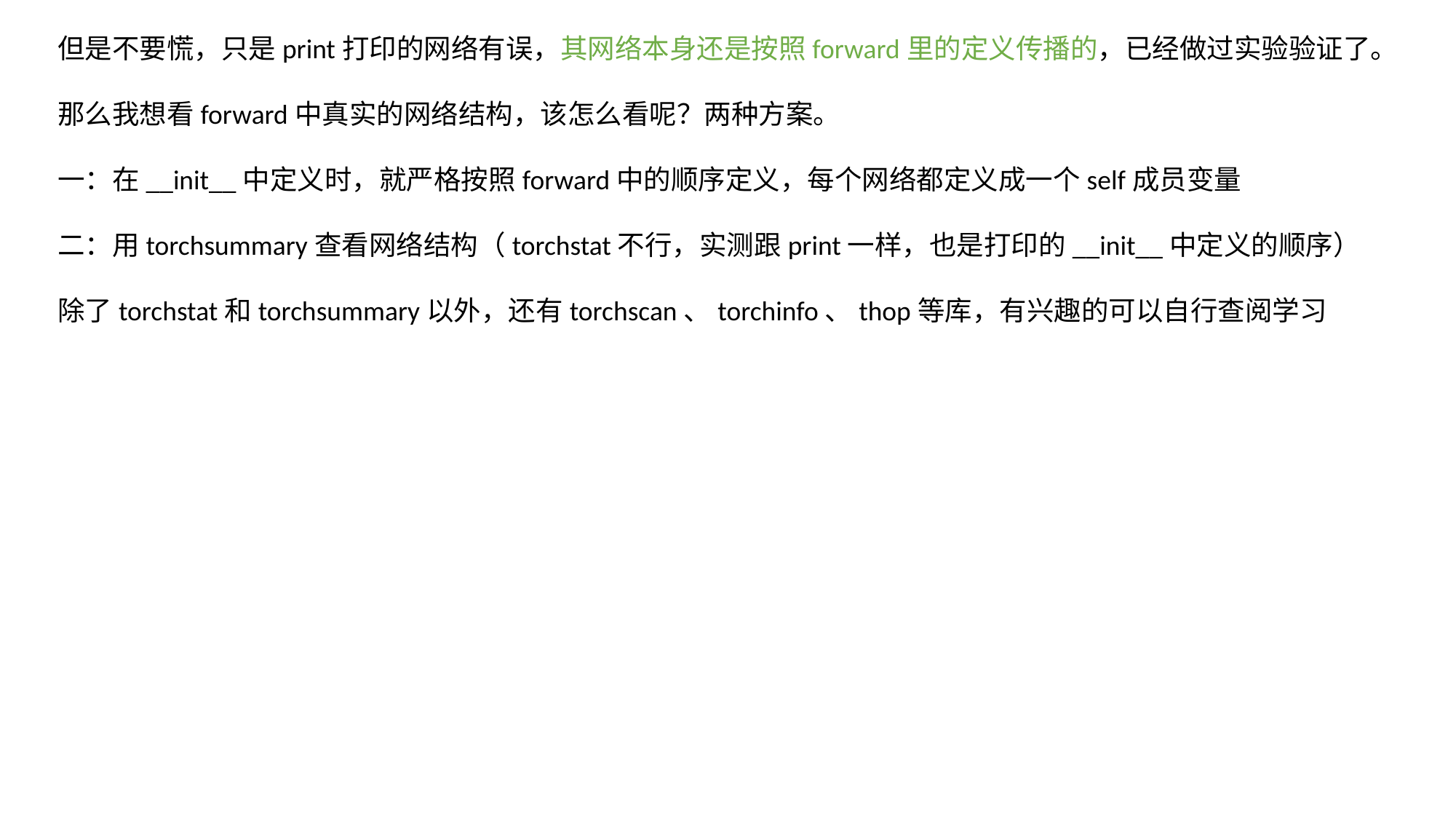

但是不要慌，只是print打印的网络有误，其网络本身还是按照forward里的定义传播的，已经做过实验验证了。

那么我想看forward中真实的网络结构，该怎么看呢？两种方案。

一：在__init__中定义时，就严格按照forward中的顺序定义，每个网络都定义成一个self成员变量

二：用torchsummary查看网络结构（torchstat不行，实测跟print一样，也是打印的__init__中定义的顺序）

除了torchstat和torchsummary以外，还有torchscan、torchinfo、thop等库，有兴趣的可以自行查阅学习